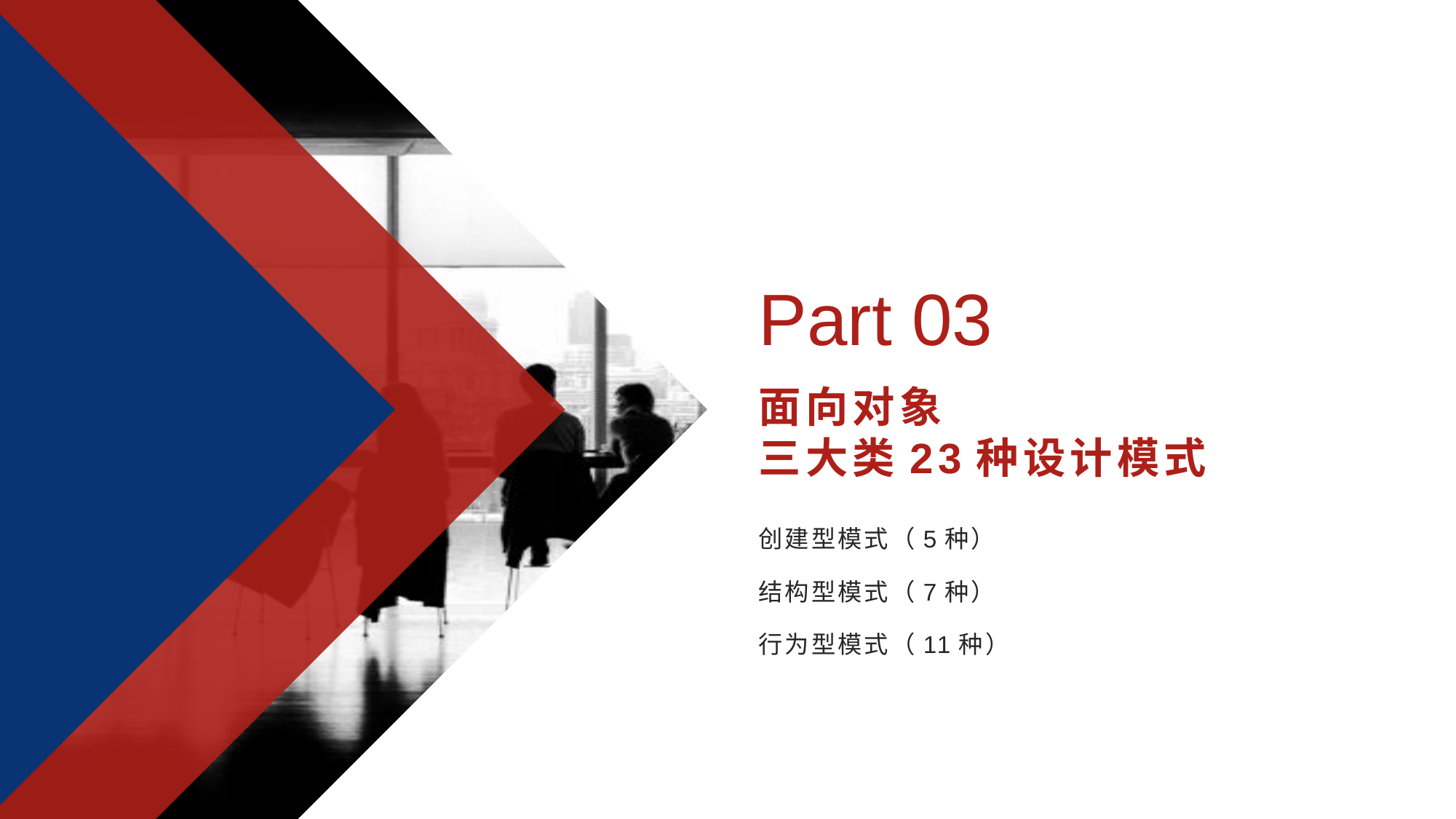

Part 03
# 面向对象 三大类23种设计模式
创建型模式（5种）
结构型模式（7种）
行为型模式（11种）